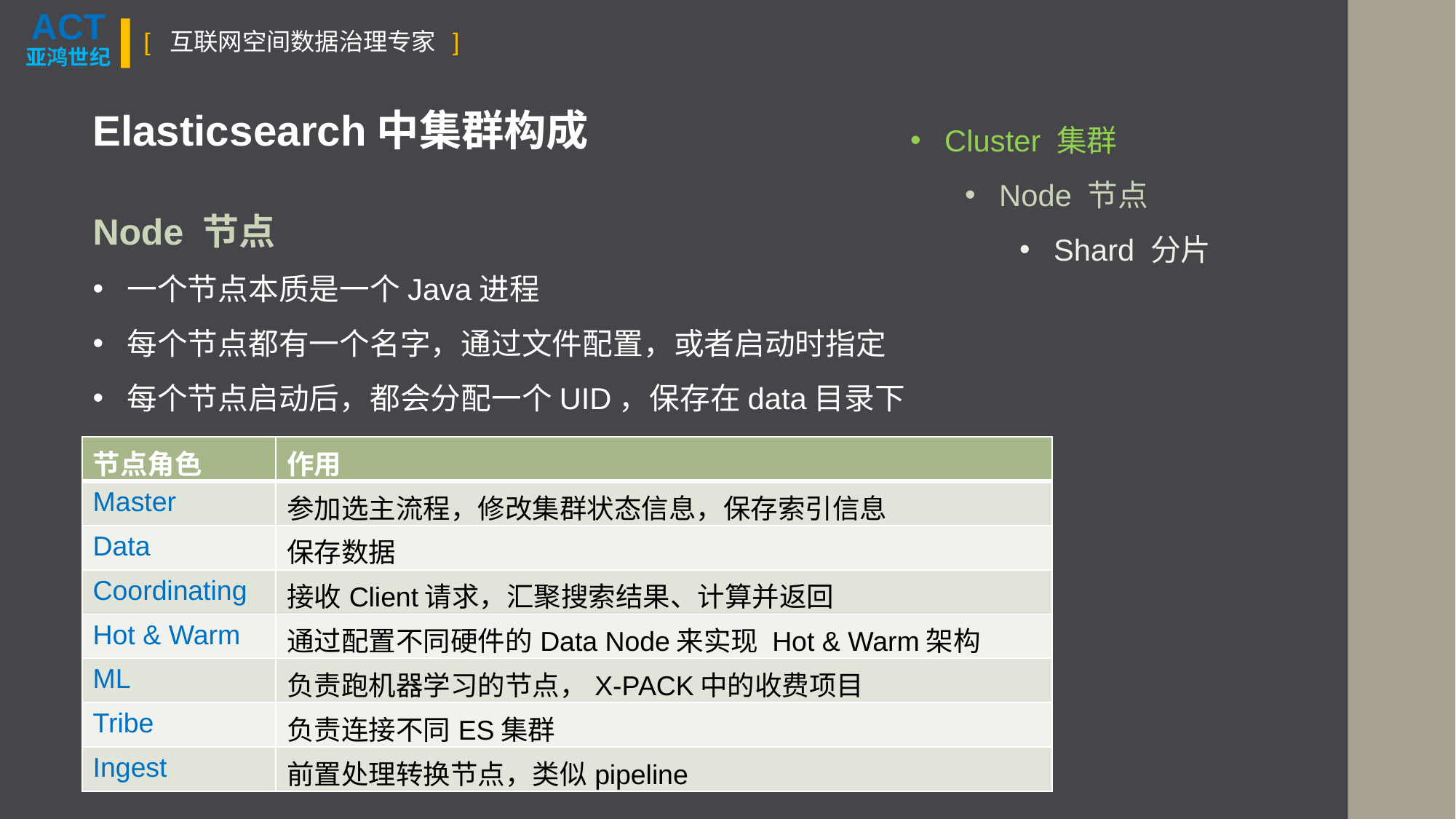

Elasticsearch中集群构成
Cluster 集群
Node 节点
Shard 分片
Node 节点
一个节点本质是一个Java进程
每个节点都有一个名字，通过文件配置，或者启动时指定
每个节点启动后，都会分配一个UID，保存在data目录下
| 节点角色 | 作用 |
| --- | --- |
| Master | 参加选主流程，修改集群状态信息，保存索引信息 |
| Data | 保存数据 |
| Coordinating | 接收Client请求，汇聚搜索结果、计算并返回 |
| Hot & Warm | 通过配置不同硬件的Data Node来实现 Hot & Warm架构 |
| ML | 负责跑机器学习的节点，X-PACK中的收费项目 |
| Tribe | 负责连接不同ES集群 |
| Ingest | 前置处理转换节点，类似pipeline |